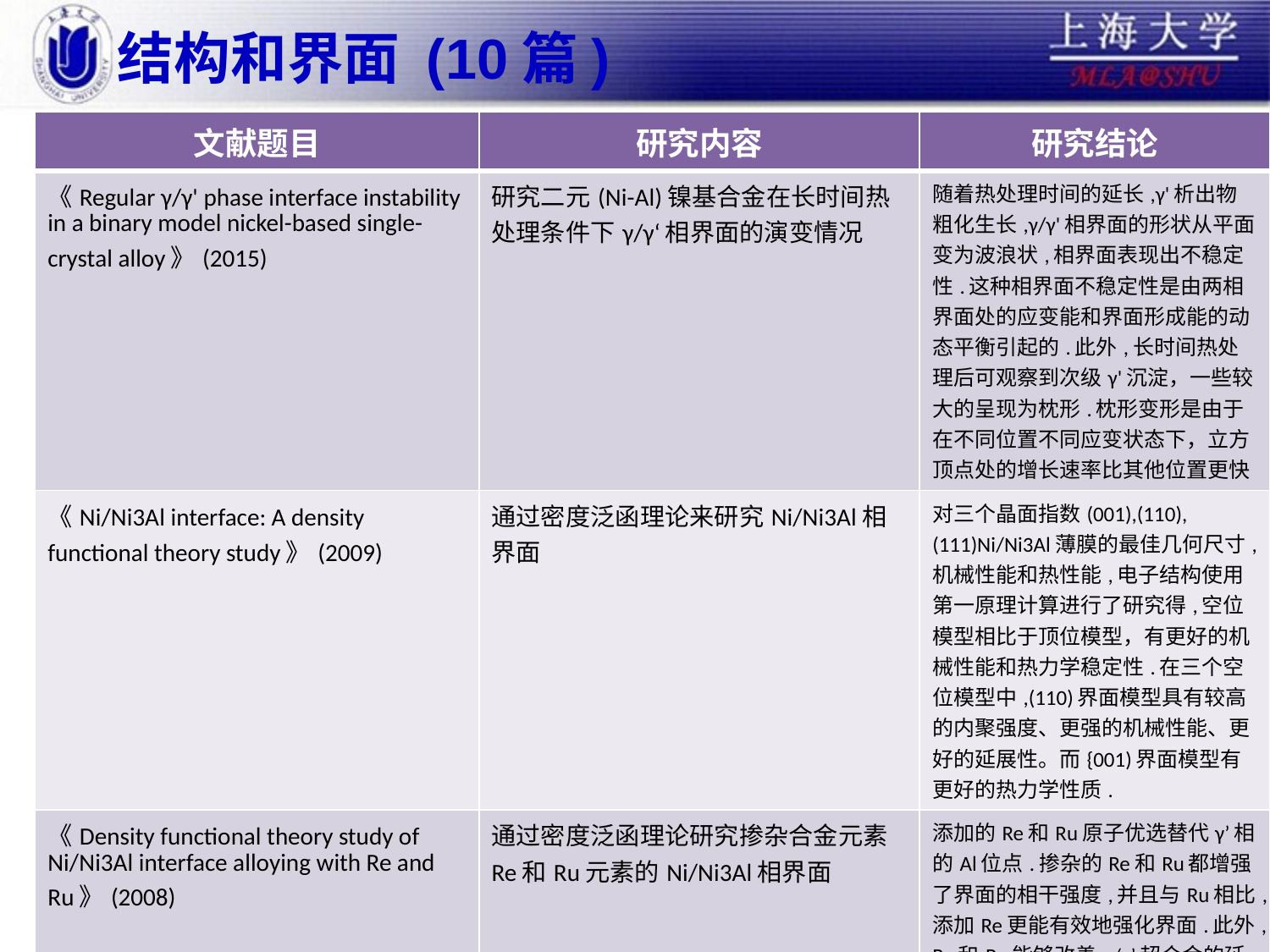

# 结构和界面 (10篇)
| 文献题目 | 研究内容 | 研究结论 |
| --- | --- | --- |
| 《Regular γ/γ' phase interface instability in a binary model nickel-based single-crystal alloy》(2015) | 研究二元(Ni-Al)镍基合金在长时间热处理条件下γ/γ‘相界面的演变情况 | 随着热处理时间的延长,γ'析出物粗化生长,γ/γ'相界面的形状从平面变为波浪状,相界面表现出不稳定性.这种相界面不稳定性是由两相界面处的应变能和界面形成能的动态平衡引起的.此外,长时间热处理后可观察到次级γ'沉淀，一些较大的呈现为枕形.枕形变形是由于在不同位置不同应变状态下，立方顶点处的增长速率比其他位置更快 |
| 《Ni/Ni3Al interface: A density functional theory study》(2009) | 通过密度泛函理论来研究Ni/Ni3Al相界面 | 对三个晶面指数(001),(110),(111)Ni/Ni3Al薄膜的最佳几何尺寸,机械性能和热性能,电子结构使用第一原理计算进行了研究得,空位模型相比于顶位模型，有更好的机械性能和热力学稳定性.在三个空位模型中,(110)界面模型具有较高的内聚强度、更强的机械性能、更好的延展性。而{001)界面模型有更好的热力学性质. |
| 《Density functional theory study of Ni/Ni3Al interface alloying with Re and Ru》(2008) | 通过密度泛函理论研究掺杂合金元素Re和Ru元素的Ni/Ni3Al相界面 | 添加的Re和Ru原子优选替代γ’相的Al位点.掺杂的Re和Ru都增强了界面的相干强度,并且与Ru相比,添加Re更能有效地强化界面.此外,Re和Ru能够改善γ/γ’超合金的延展性. |